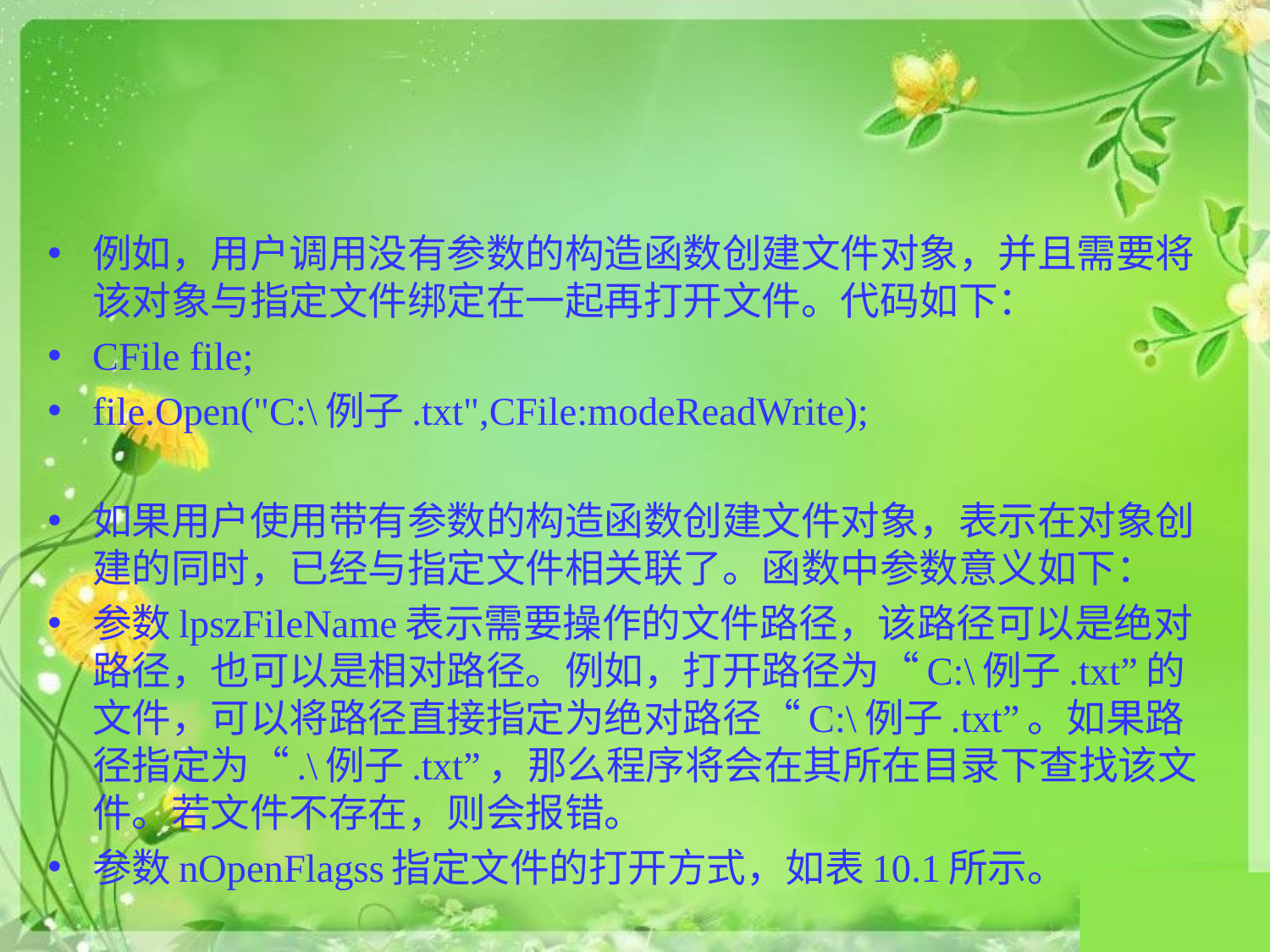

#
例如，用户调用没有参数的构造函数创建文件对象，并且需要将该对象与指定文件绑定在一起再打开文件。代码如下：
CFile file;
file.Open("C:\例子.txt",CFile:modeReadWrite);

如果用户使用带有参数的构造函数创建文件对象，表示在对象创建的同时，已经与指定文件相关联了。函数中参数意义如下：
参数lpszFileName表示需要操作的文件路径，该路径可以是绝对路径，也可以是相对路径。例如，打开路径为“C:\例子.txt”的文件，可以将路径直接指定为绝对路径“C:\例子.txt”。如果路径指定为“.\例子.txt”，那么程序将会在其所在目录下查找该文件。若文件不存在，则会报错。
参数nOpenFlagss指定文件的打开方式，如表10.1所示。